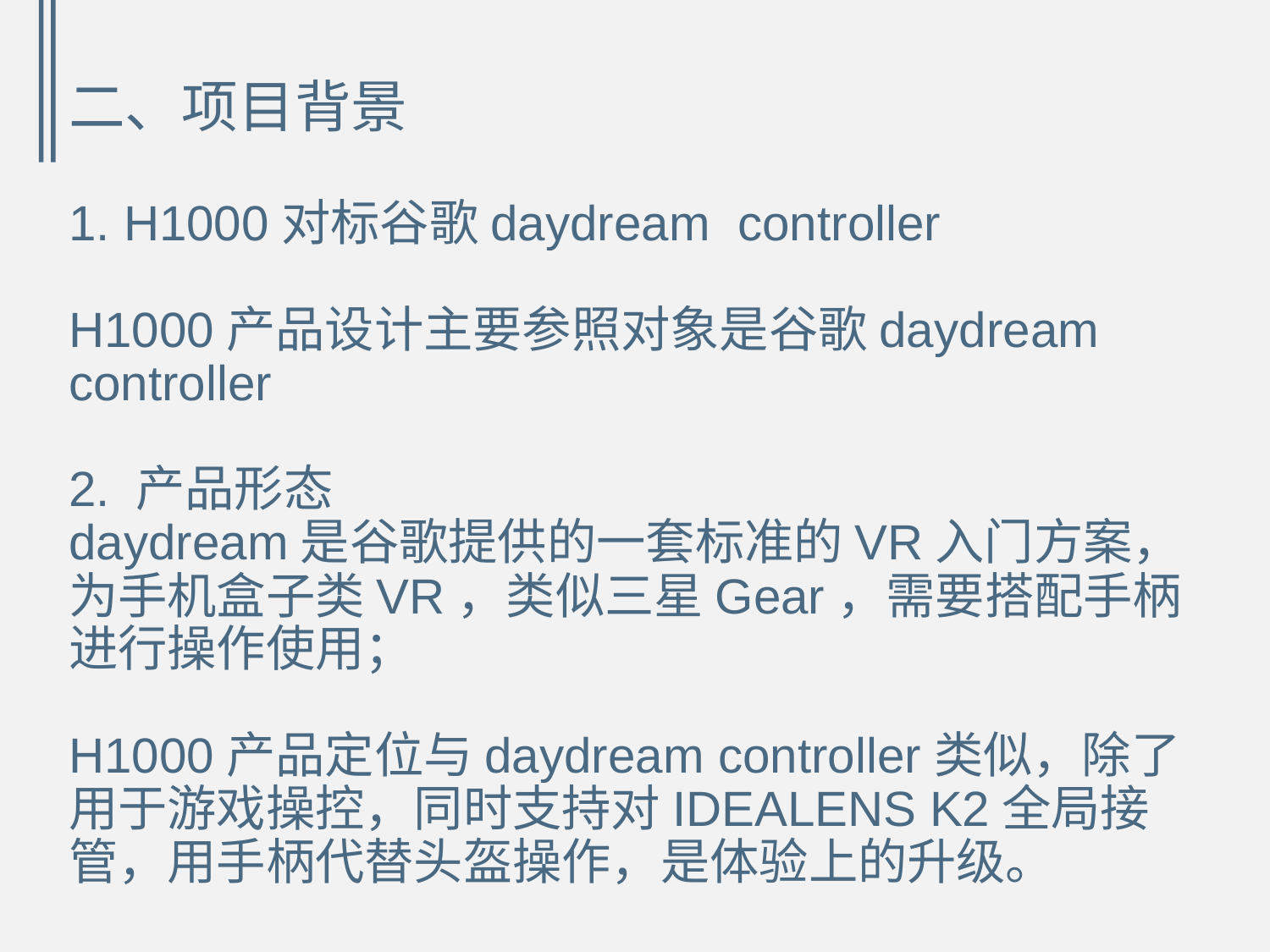

二、项目背景
1. H1000对标谷歌daydream  controller

H1000产品设计主要参照对象是谷歌daydream controller

2. 产品形态
daydream是谷歌提供的一套标准的VR入门方案，为手机盒子类VR，类似三星Gear，需要搭配手柄进行操作使用；

H1000产品定位与daydream controller类似，除了用于游戏操控，同时支持对IDEALENS K2全局接管，用手柄代替头盔操作，是体验上的升级。